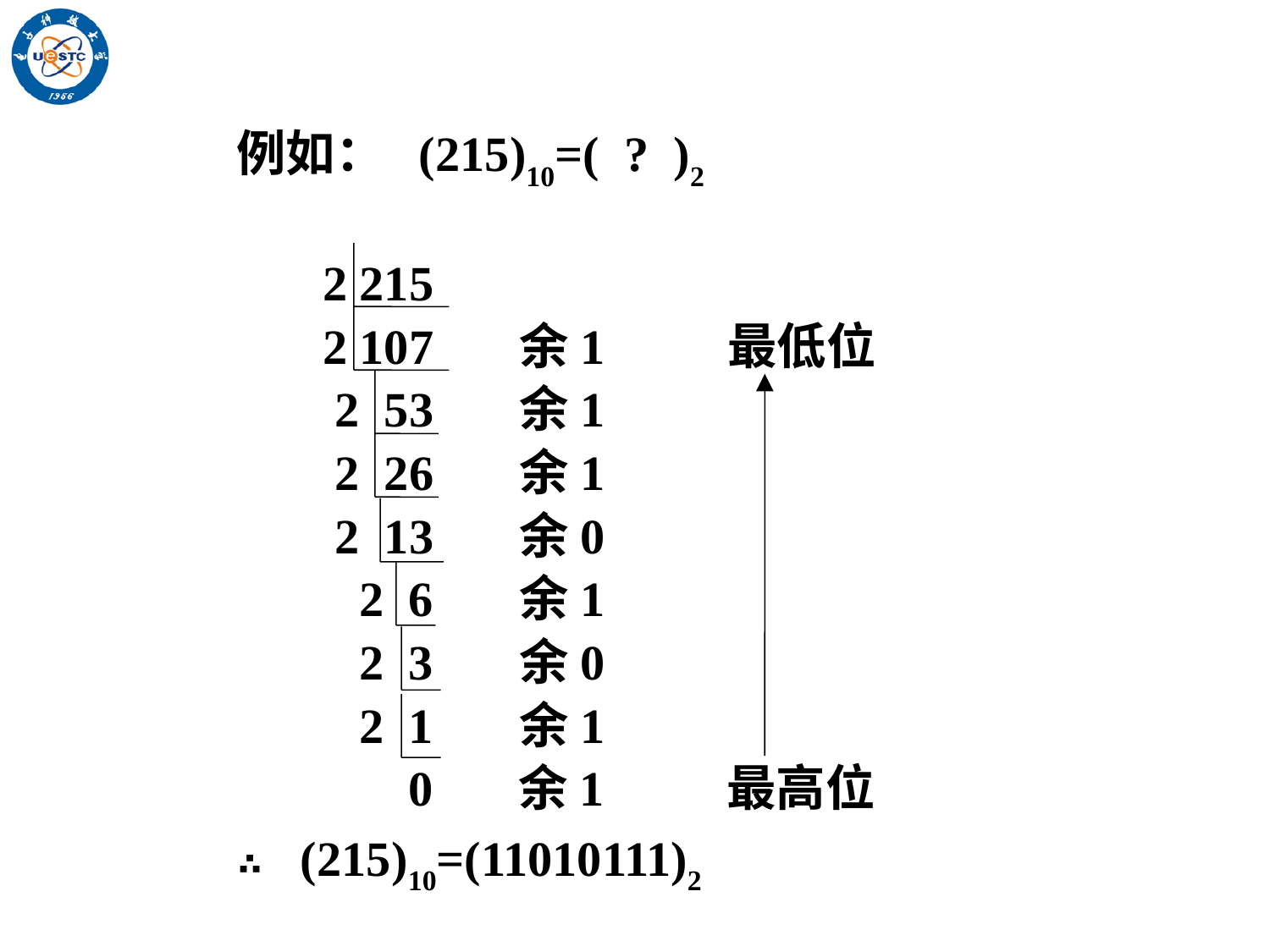

例如：  (215)10=(  ?  )2

       2 215
       2 107      余1         最低位
        2  53      余1
        2  26      余1
        2  13      余0
          2  6      余1
          2  3      余0
          2  1      余1
              0      余1         最高位
∴   (215)10=(11010111)2